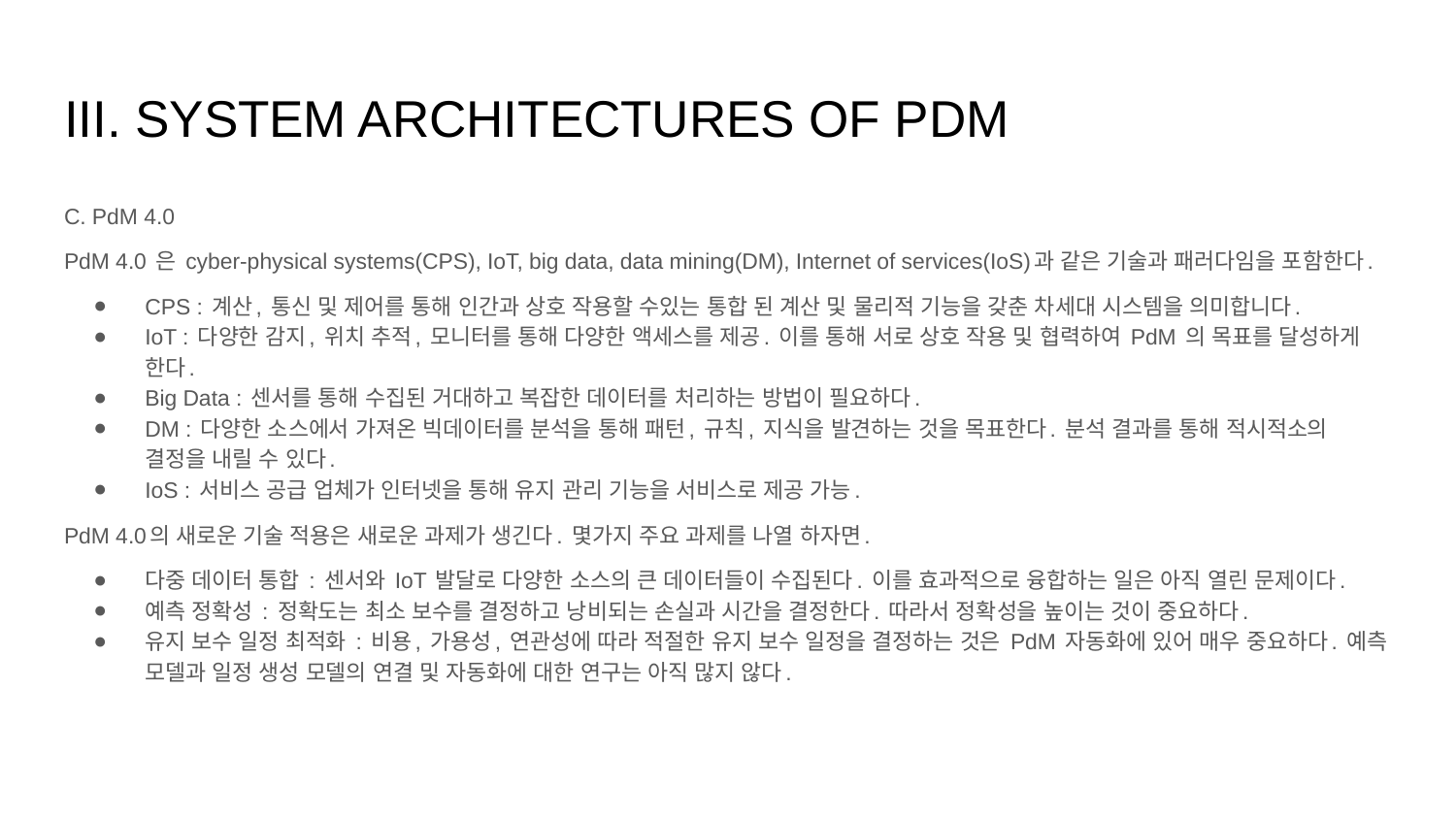

# III. SYSTEM ARCHITECTURES OF PDM
C. PdM 4.0
PdM 4.0 은 cyber-physical systems(CPS), IoT, big data, data mining(DM), Internet of services(IoS)과 같은 기술과 패러다임을 포함한다.
CPS : 계산, 통신 및 제어를 통해 인간과 상호 작용할 수있는 통합 된 계산 및 물리적 기능을 갖춘 차세대 시스템을 의미합니다.
IoT : 다양한 감지, 위치 추적, 모니터를 통해 다양한 액세스를 제공. 이를 통해 서로 상호 작용 및 협력하여 PdM 의 목표를 달성하게 한다.
Big Data : 센서를 통해 수집된 거대하고 복잡한 데이터를 처리하는 방법이 필요하다.
DM : 다양한 소스에서 가져온 빅데이터를 분석을 통해 패턴, 규칙, 지식을 발견하는 것을 목표한다. 분석 결과를 통해 적시적소의 결정을 내릴 수 있다.
IoS : 서비스 공급 업체가 인터넷을 통해 유지 관리 기능을 서비스로 제공 가능.
PdM 4.0의 새로운 기술 적용은 새로운 과제가 생긴다. 몇가지 주요 과제를 나열 하자면.
다중 데이터 통합 : 센서와 IoT 발달로 다양한 소스의 큰 데이터들이 수집된다. 이를 효과적으로 융합하는 일은 아직 열린 문제이다.
예측 정확성 : 정확도는 최소 보수를 결정하고 낭비되는 손실과 시간을 결정한다. 따라서 정확성을 높이는 것이 중요하다.
유지 보수 일정 최적화 : 비용, 가용성, 연관성에 따라 적절한 유지 보수 일정을 결정하는 것은 PdM 자동화에 있어 매우 중요하다. 예측 모델과 일정 생성 모델의 연결 및 자동화에 대한 연구는 아직 많지 않다.